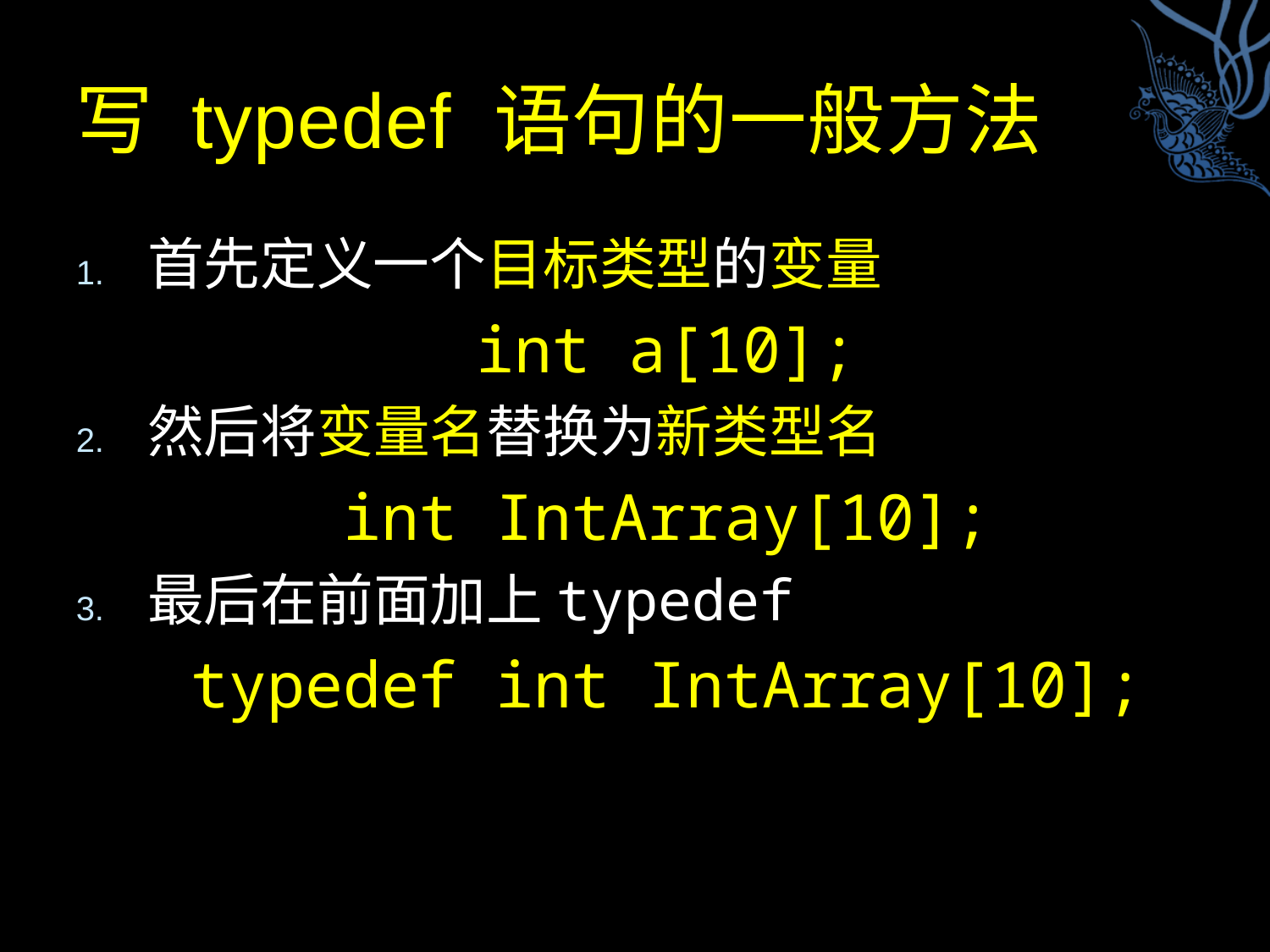

# 写 typedef 语句的一般方法
首先定义一个目标类型的变量
int a[10];
然后将变量名替换为新类型名
int IntArray[10];
最后在前面加上typedef
typedef int IntArray[10];